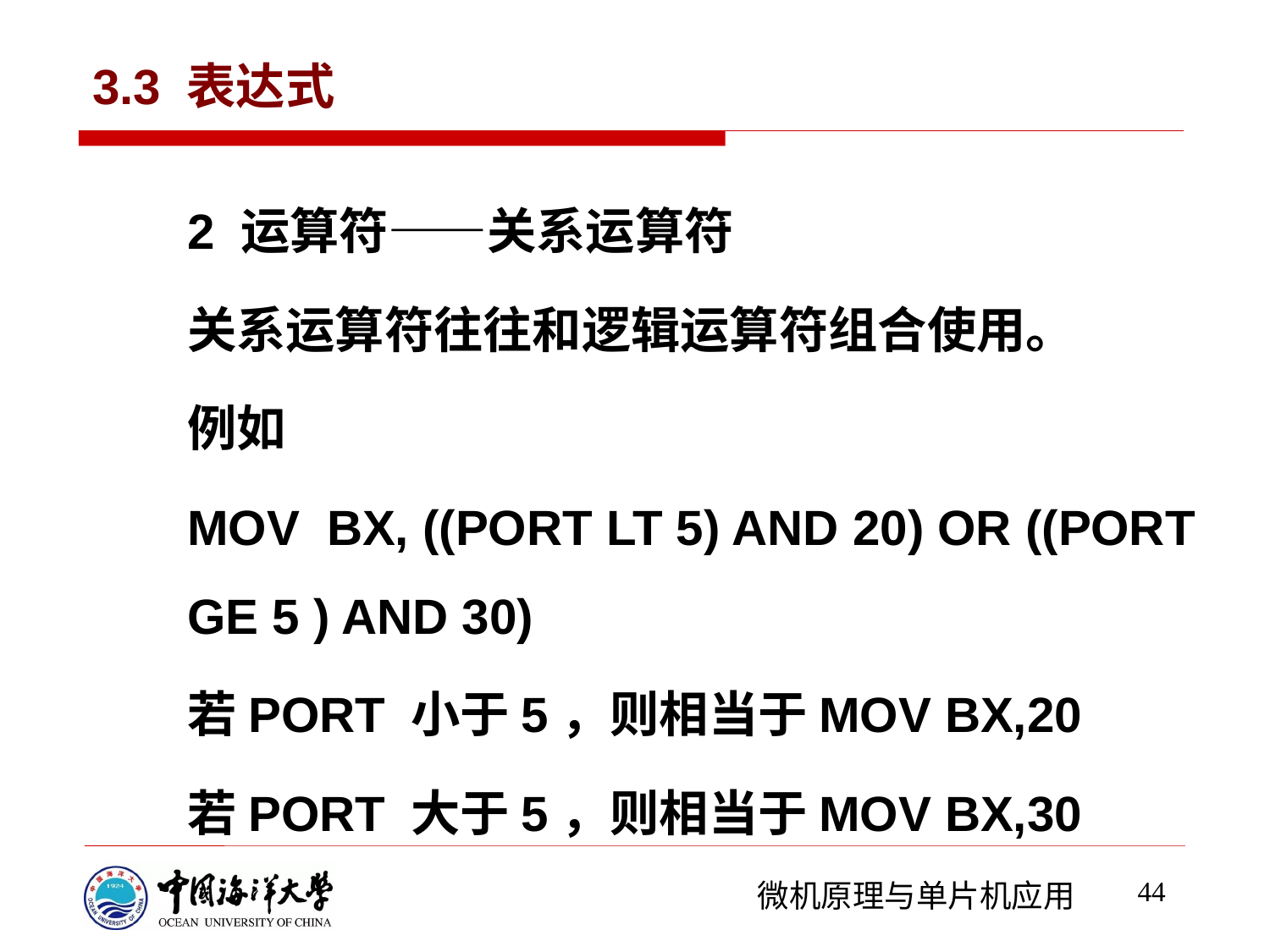

# 3.3 表达式
2 运算符——关系运算符
关系运算符往往和逻辑运算符组合使用。
例如
MOV  BX, ((PORT LT 5) AND 20) OR ((PORT GE 5 ) AND 30)
若PORT 小于5，则相当于MOV BX,20
若PORT 大于5，则相当于MOV BX,30
44